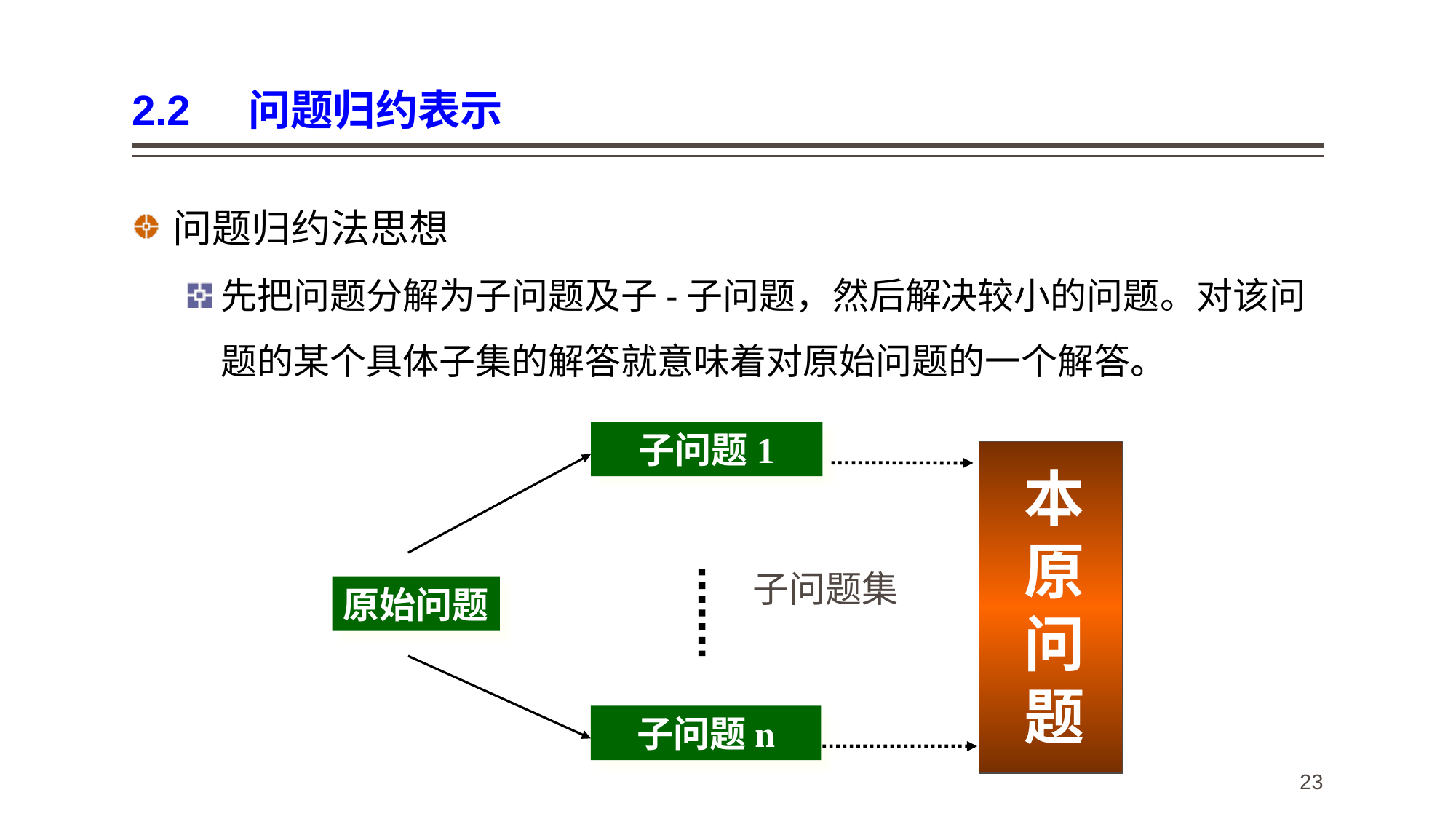

# 2.2    问题归约表示
问题归约法思想
先把问题分解为子问题及子-子问题，然后解决较小的问题。对该问题的某个具体子集的解答就意味着对原始问题的一个解答。

子问题1

本
原
问
题

子问题集

原始问题

子问题n

23